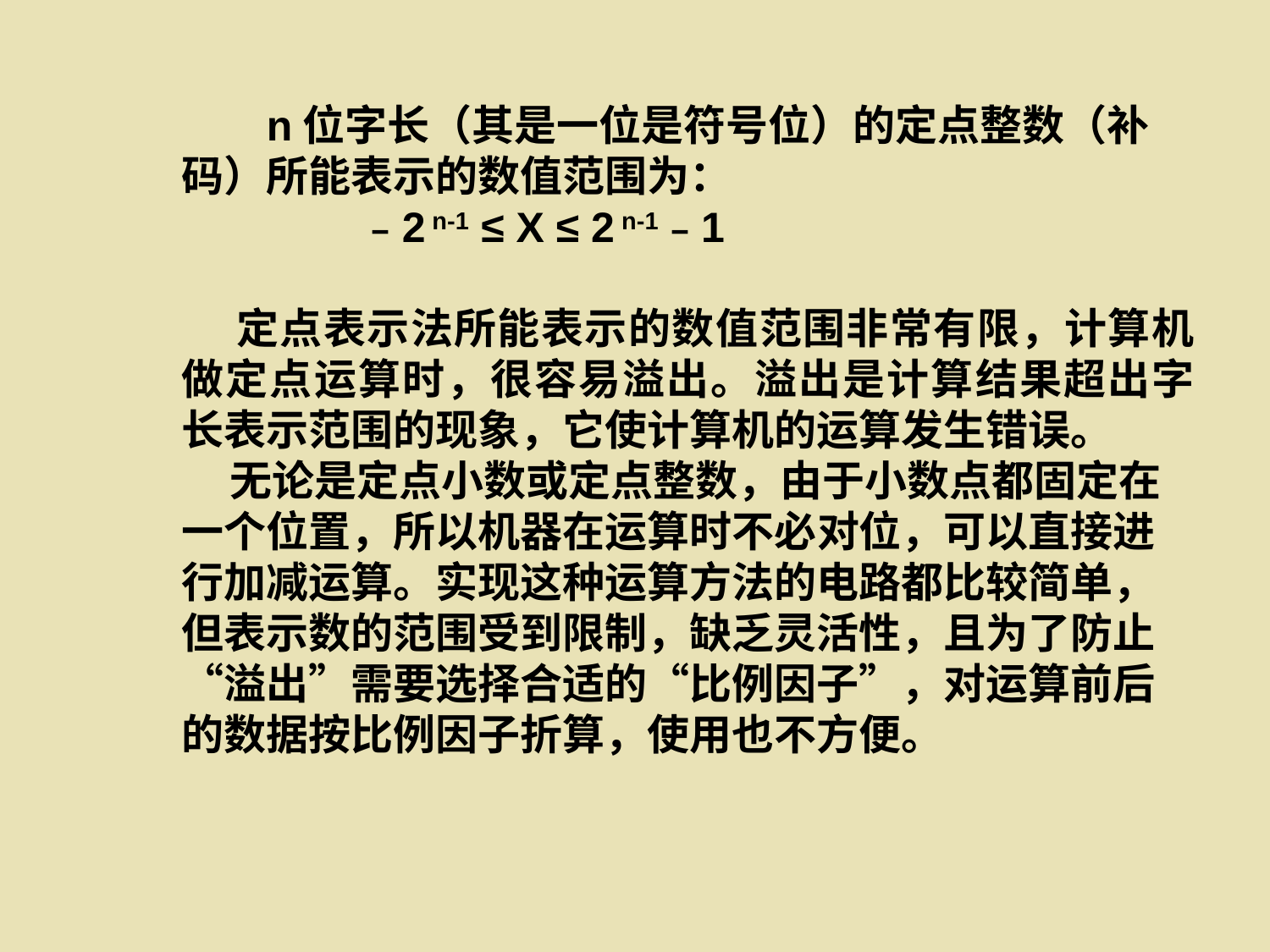

n位字长（其是一位是符号位）的定点整数（补码）所能表示的数值范围为：
               ﹣2 n-1 ≤ X ≤ 2 n-1﹣1

    定点表示法所能表示的数值范围非常有限，计算机做定点运算时，很容易溢出。溢出是计算结果超出字长表示范围的现象，它使计算机的运算发生错误。
    无论是定点小数或定点整数，由于小数点都固定在一个位置，所以机器在运算时不必对位，可以直接进行加减运算。实现这种运算方法的电路都比较简单，但表示数的范围受到限制，缺乏灵活性，且为了防止“溢出”需要选择合适的“比例因子”，对运算前后的数据按比例因子折算，使用也不方便。